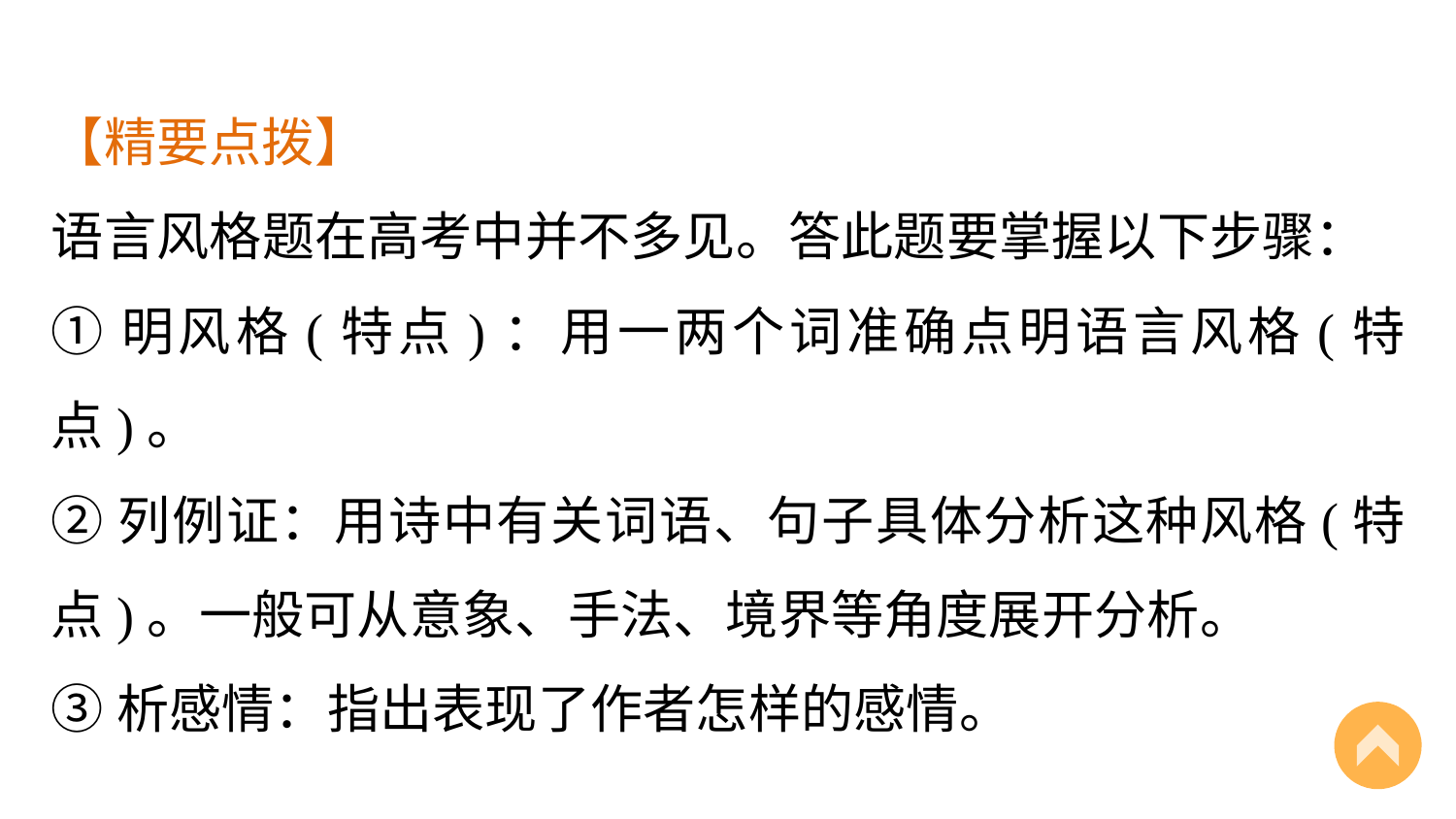

【精要点拨】
语言风格题在高考中并不多见。答此题要掌握以下步骤：
①明风格(特点)：用一两个词准确点明语言风格(特点)。
②列例证：用诗中有关词语、句子具体分析这种风格(特点)。一般可从意象、手法、境界等角度展开分析。
③析感情：指出表现了作者怎样的感情。